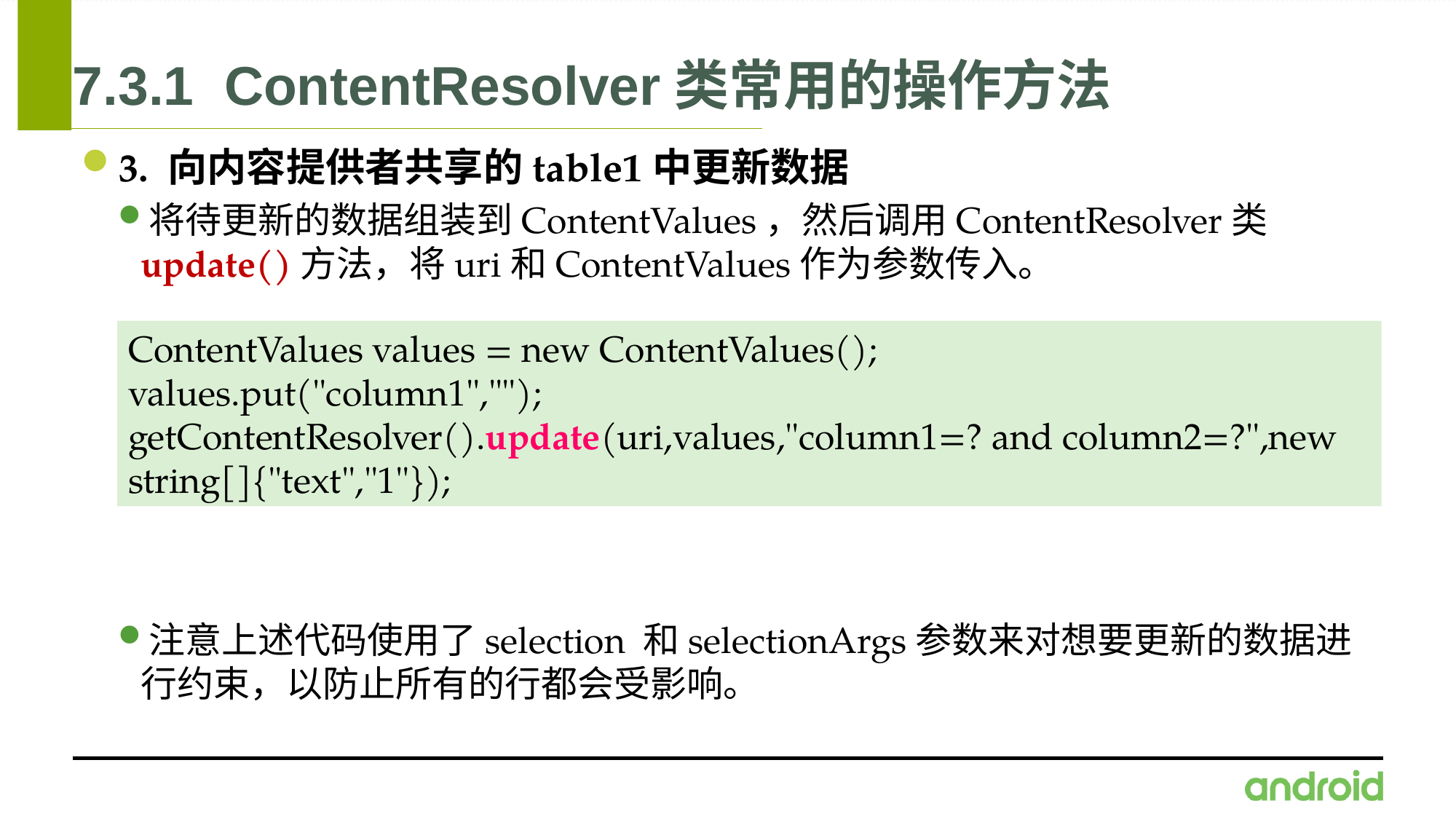

# 7.3.1  ContentResolver类常用的操作方法
3. 向内容提供者共享的table1中更新数据
将待更新的数据组装到ContentValues，然后调用ContentResolver类update()方法，将uri和ContentValues作为参数传入。

注意上述代码使用了selection 和selectionArgs参数来对想要更新的数据进行约束，以防止所有的行都会受影响。

ContentValues values = new ContentValues();
values.put("column1","");
getContentResolver().update(uri,values,"column1=? and column2=?",new string[]{"text","1"});